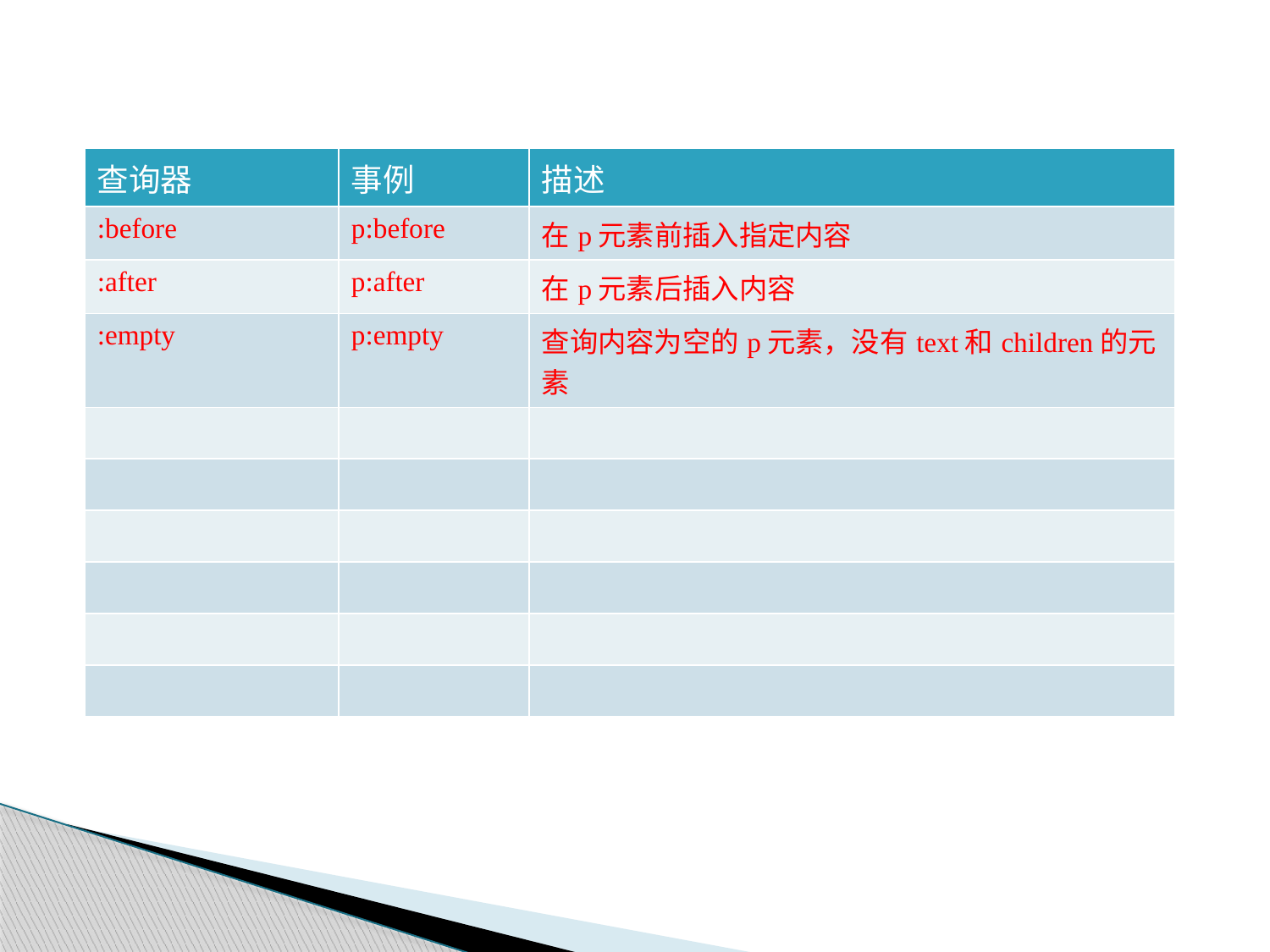

| 查询器 | 事例 | 描述 |
| --- | --- | --- |
| :before | p:before | 在p元素前插入指定内容 |
| :after | p:after | 在p元素后插入内容 |
| :empty | p:empty | 查询内容为空的p元素，没有text和children的元素 |
|  |  |  |
|  |  |  |
|  |  |  |
|  |  |  |
|  |  |  |
|  |  |  |